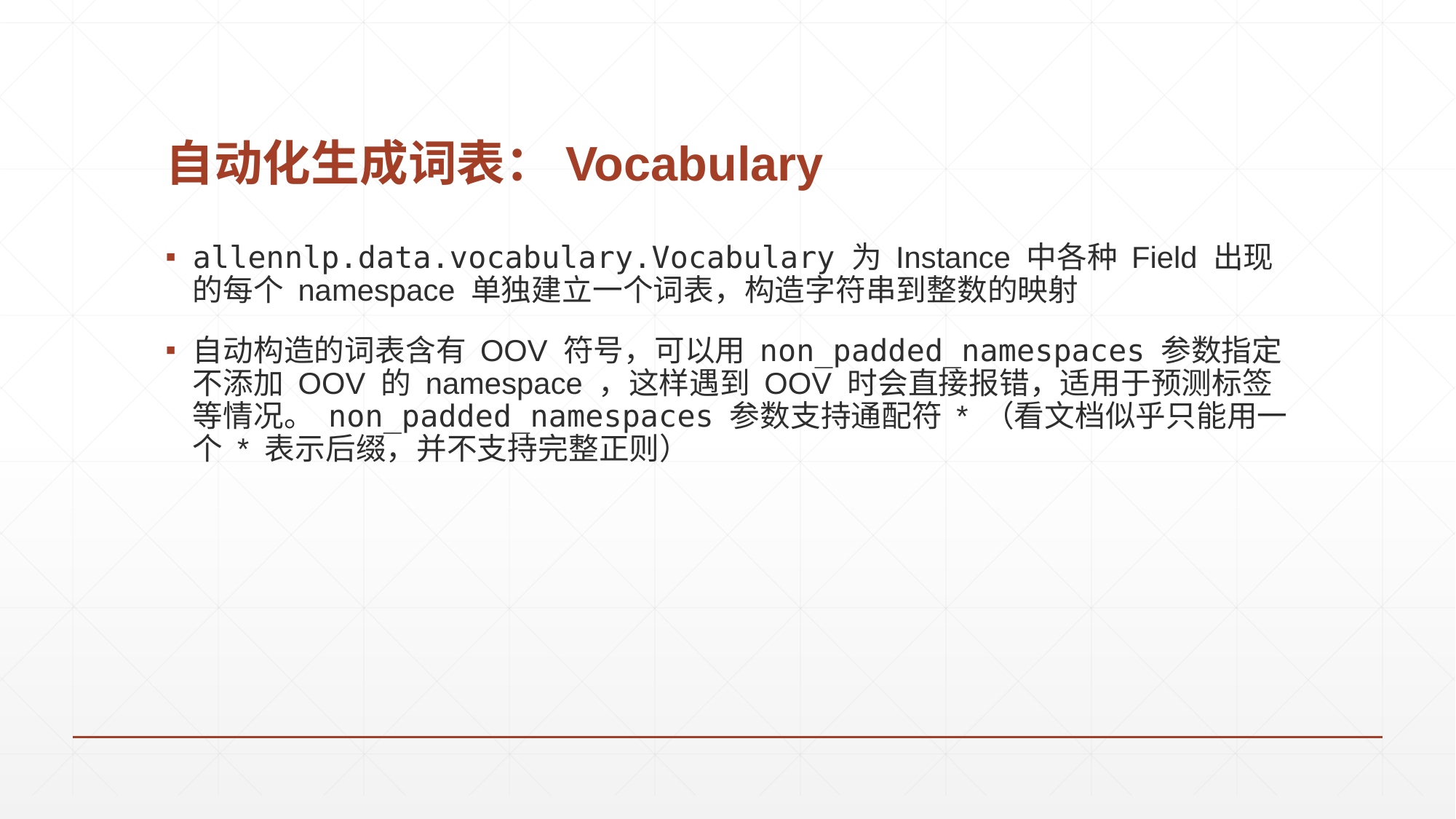

# 自动化生成词表：Vocabulary
allennlp.data.vocabulary.Vocabulary 为 Instance 中各种 Field 出现的每个 namespace 单独建立一个词表，构造字符串到整数的映射
自动构造的词表含有 OOV 符号，可以用 non_padded_namespaces 参数指定不添加 OOV 的 namespace ，这样遇到 OOV 时会直接报错，适用于预测标签等情况。 non_padded_namespaces 参数支持通配符 * （看文档似乎只能用一个 * 表示后缀，并不支持完整正则）